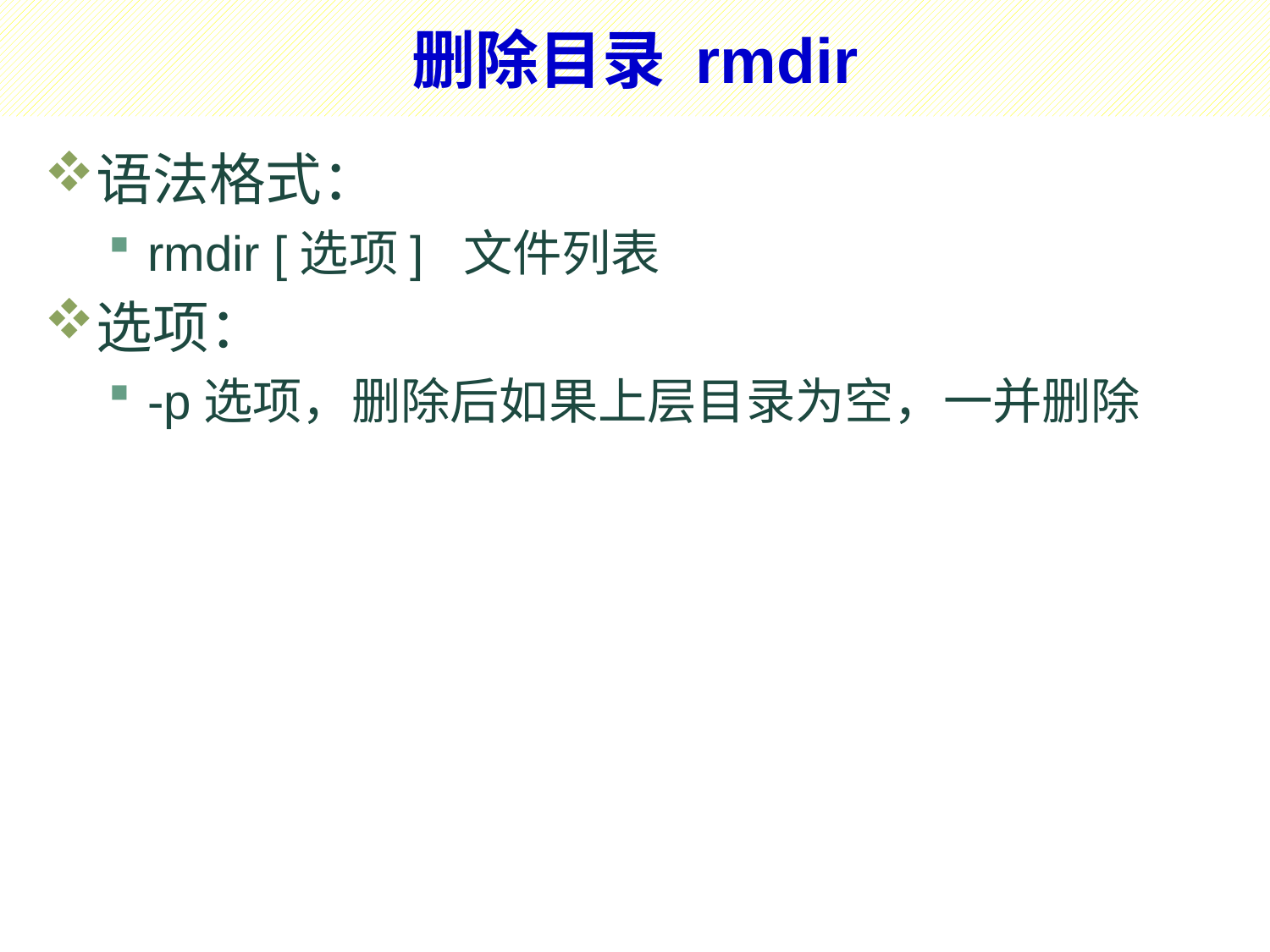

# 删除目录 rmdir
语法格式：
rmdir [选项]  文件列表
选项：
-p选项，删除后如果上层目录为空，一并删除